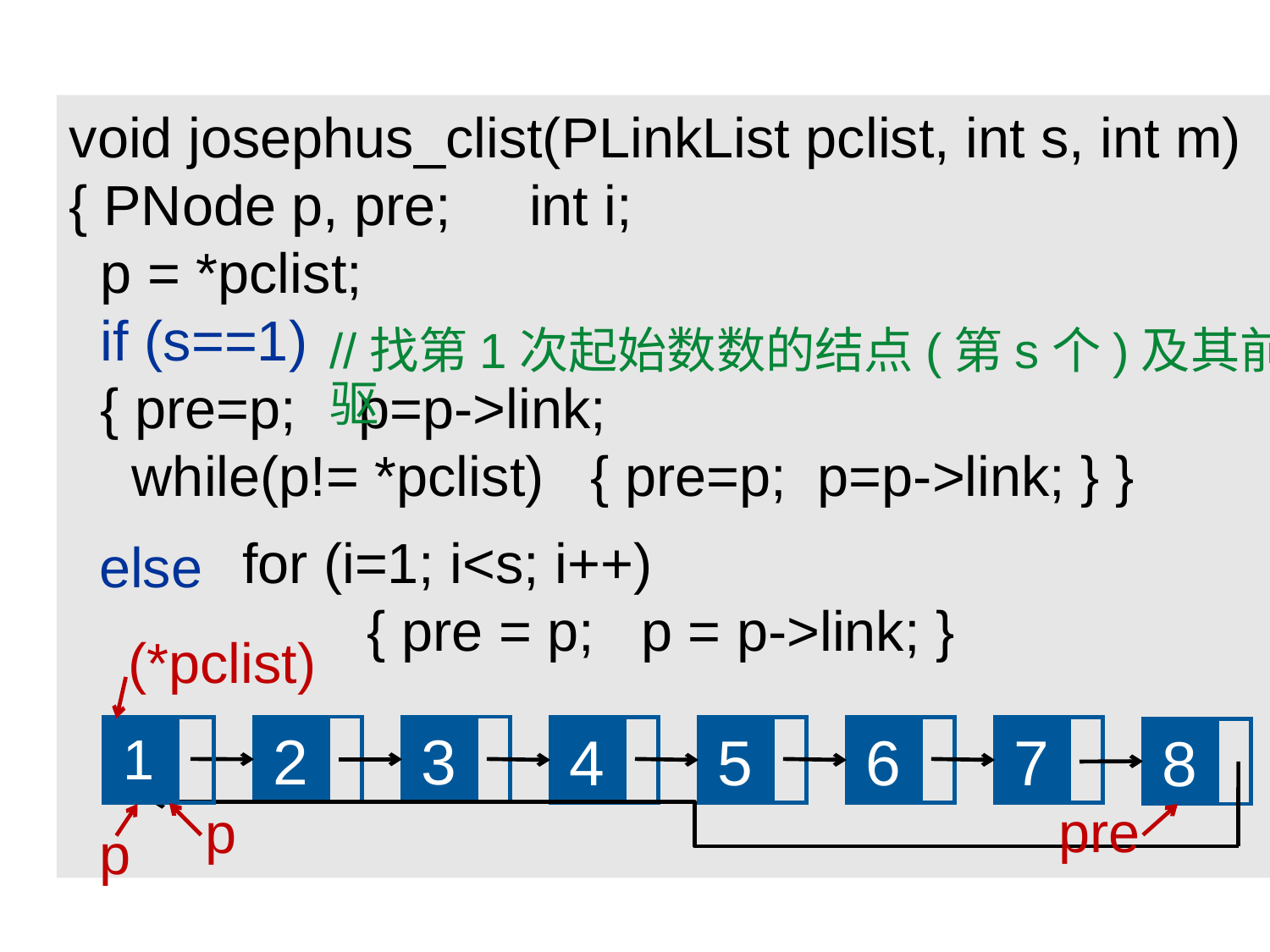

void josephus_clist(PLinkList pclist, int s, int m)
{ PNode p, pre;     int i;
  p = *pclist;
  if (s==1)
  { pre=p;    p=p->link;
    while(p!= *pclist)   { pre=p;  p=p->link; } }
//找第1次起始数数的结点(第s个)及其前驱
  else
 for (i=1; i<s; i++)
         { pre = p;   p = p->link; }

(*pclist)
2

3

4

5

6

7

1
8

pre
p
p